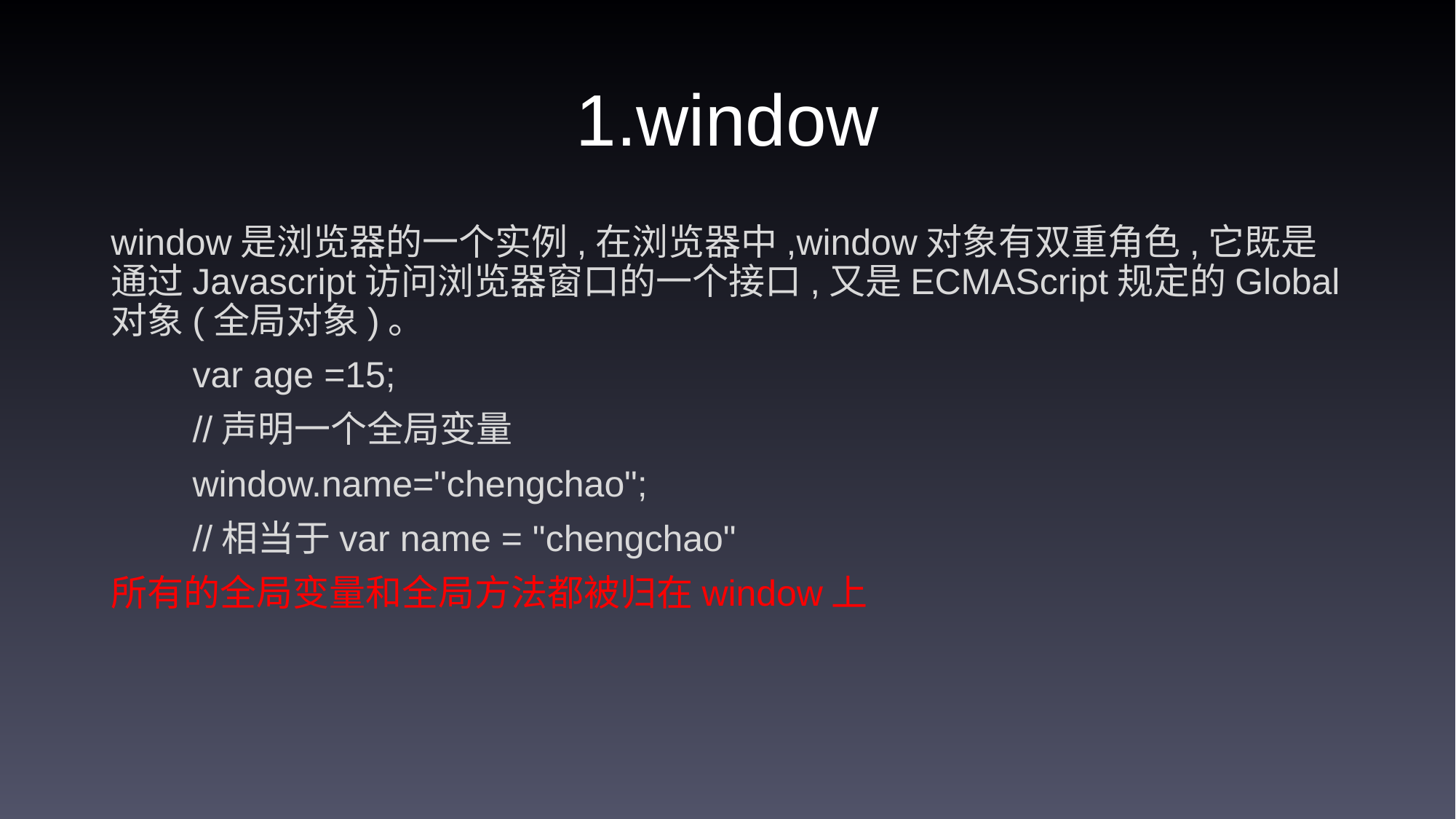

# 1.window
window是浏览器的一个实例,在浏览器中,window对象有双重角色,它既是通过Javascript访问浏览器窗口的一个接口,又是ECMAScript规定的Global对象(全局对象)。
        var age =15;
        //声明一个全局变量
        window.name="chengchao";
        //相当于var name = "chengchao"
所有的全局变量和全局方法都被归在window上